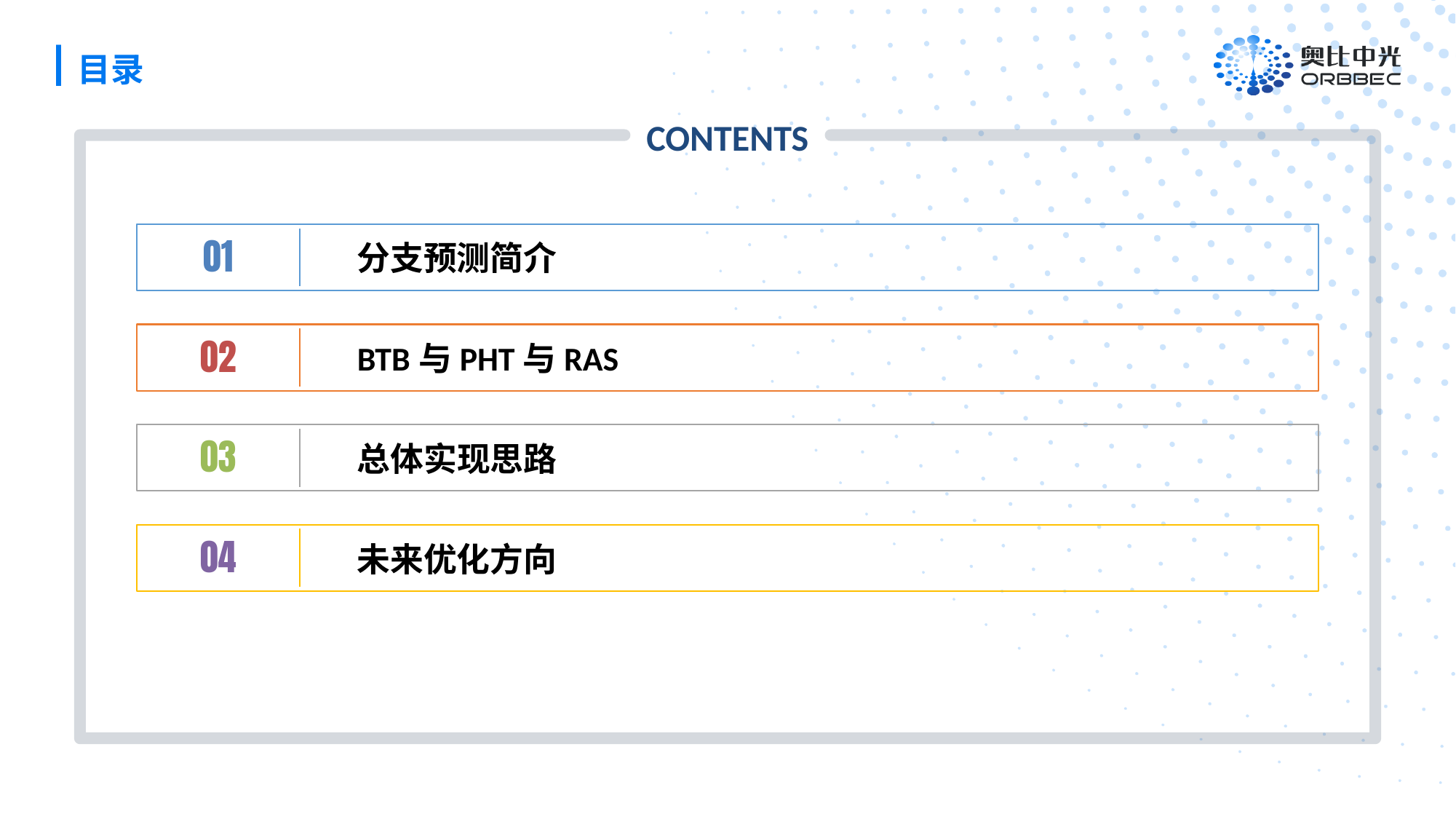

目录
CONTENTS

01

分支预测简介

02
BTB与PHT与RAS
总体实现思路
03

04

未来优化方向
2